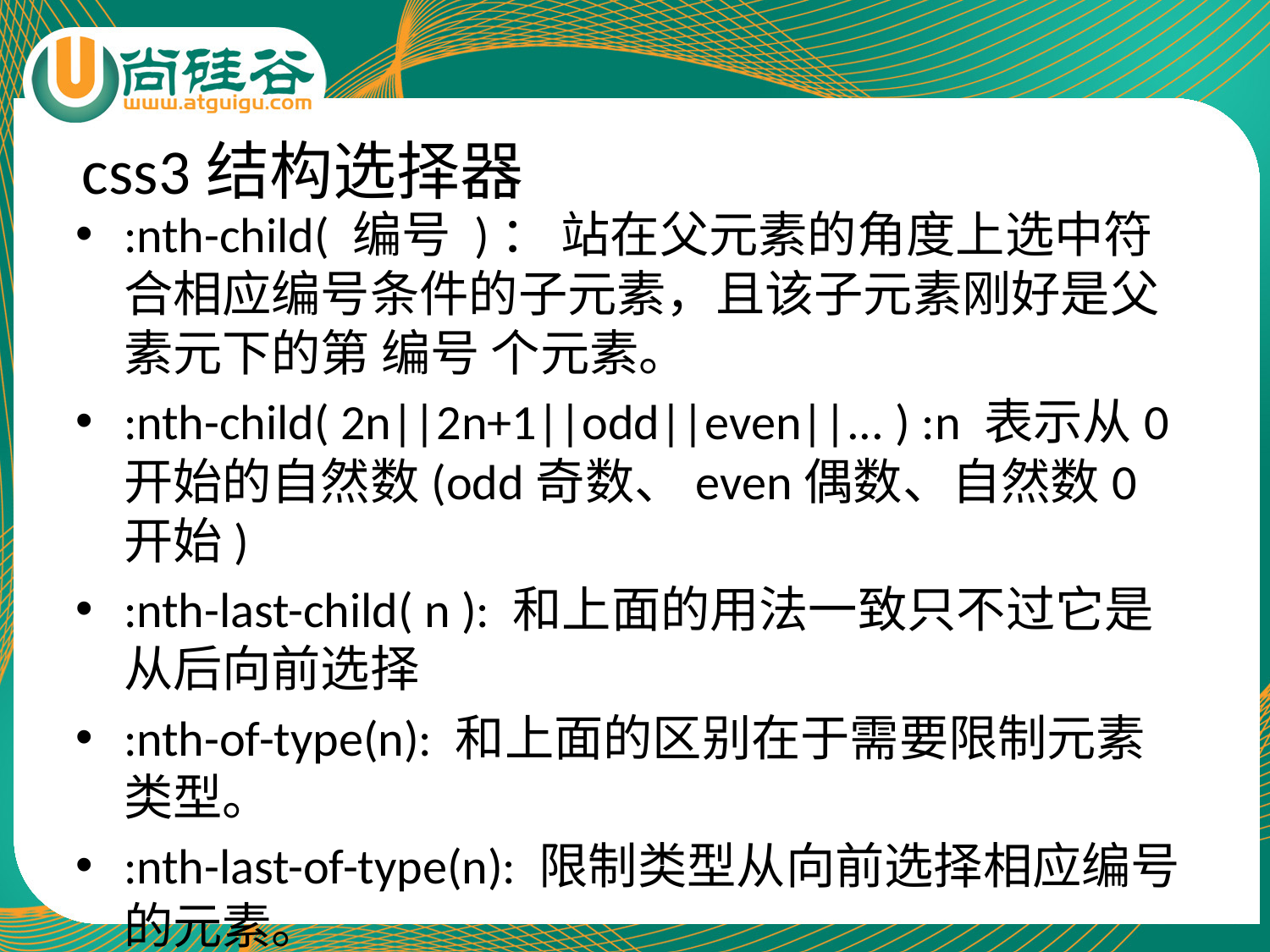

css3结构选择器
:nth-child( 编号 )： 站在父元素的角度上选中符合相应编号条件的子元素，且该子元素刚好是父素元下的第 编号 个元素。
:nth-child( 2n||2n+1||odd||even||... ) :n 表示从0 开始的自然数(odd奇数、even偶数、自然数0开始)
:nth-last-child( n ): 和上面的用法一致只不过它是从后向前选择
:nth-of-type(n): 和上面的区别在于需要限制元素类型。
:nth-last-of-type(n): 限制类型从向前选择相应编号的元素。